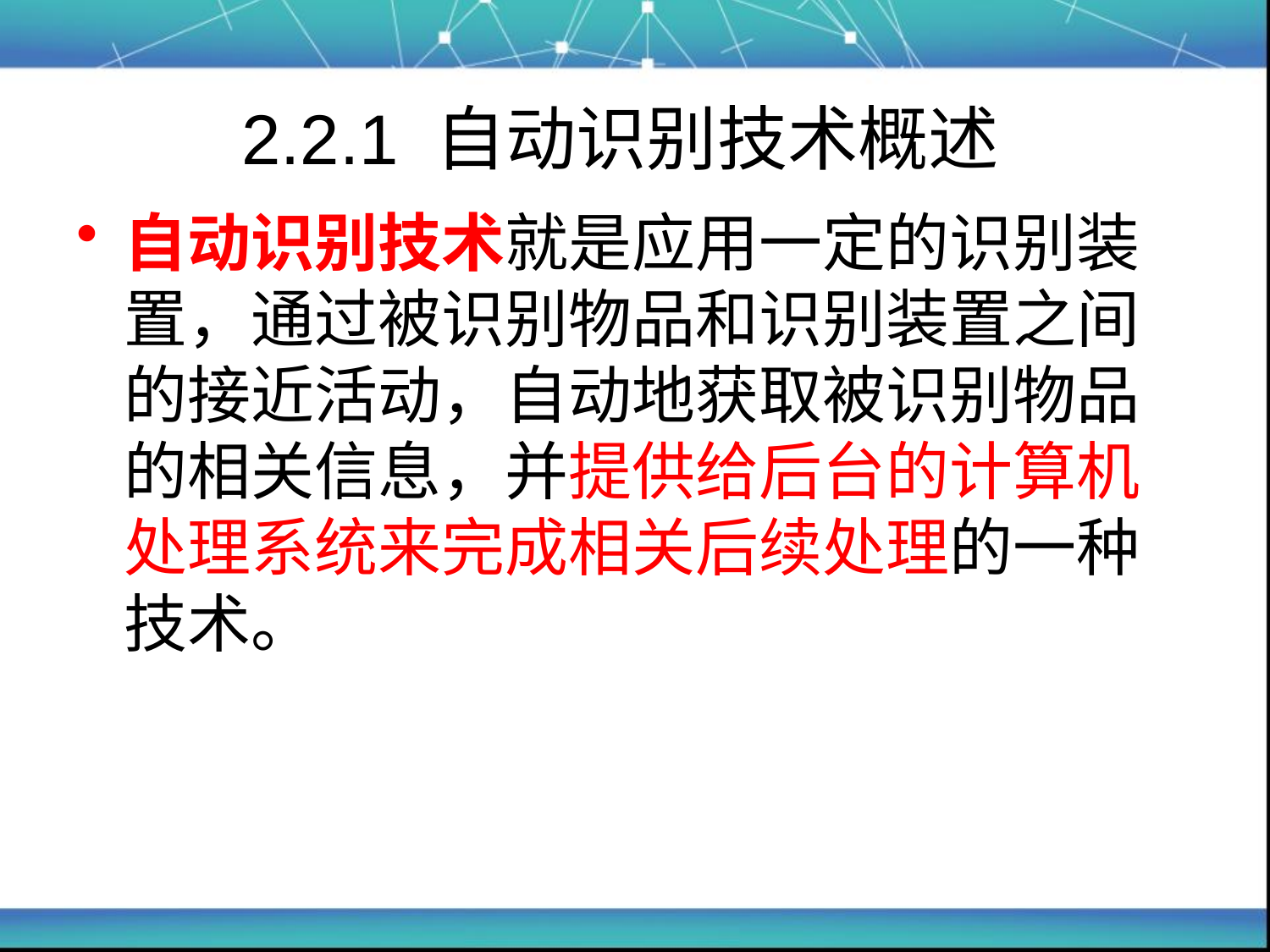

# 2.2.1 自动识别技术概述
自动识别技术就是应用一定的识别装置，通过被识别物品和识别装置之间的接近活动，自动地获取被识别物品的相关信息，并提供给后台的计算机处理系统来完成相关后续处理的一种技术。
35